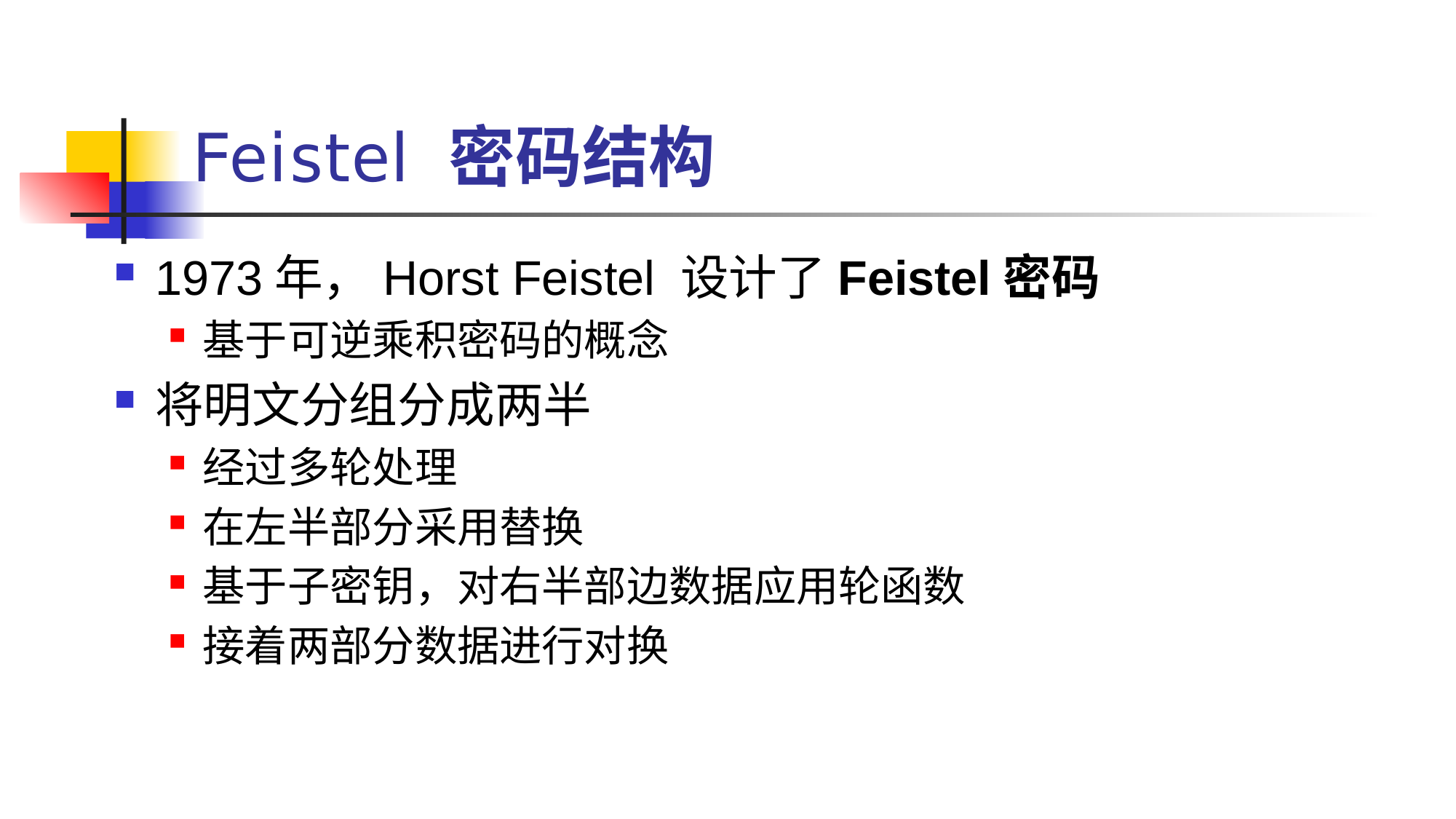

# Feistel 密码结构
1973年，Horst Feistel 设计了Feistel密码
基于可逆乘积密码的概念
将明文分组分成两半
经过多轮处理
在左半部分采用替换
基于子密钥，对右半部边数据应用轮函数
接着两部分数据进行对换